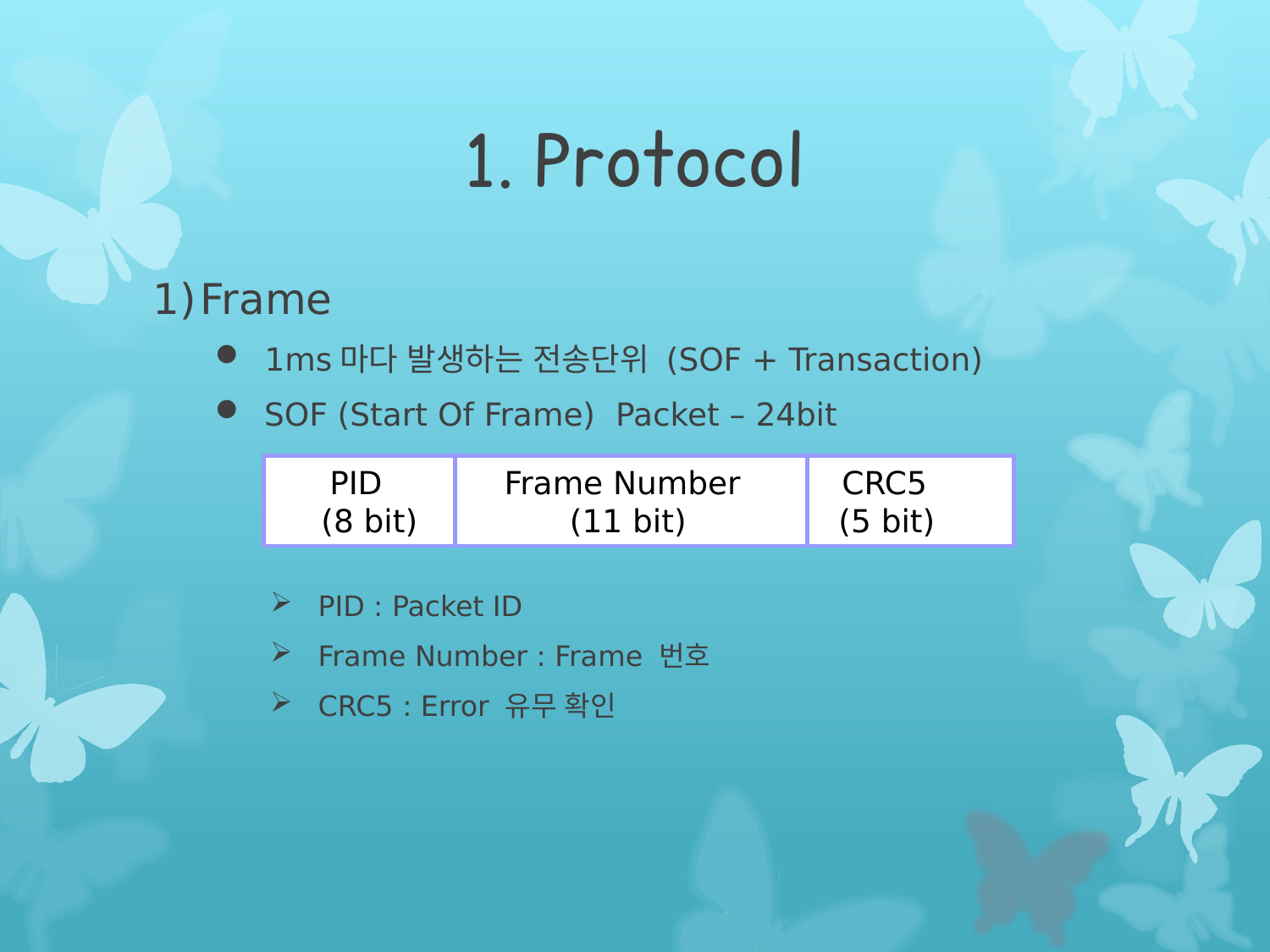

# 1. Protocol
Frame
1ms마다 발생하는 전송단위 (SOF + Transaction)
SOF (Start Of Frame)  Packet – 24bit

PID : Packet ID
Frame Number : Frame 번호
CRC5 : Error 유무 확인

PID            Frame Number          CRC5
(8 bit)               (11 bit)               (5 bit)